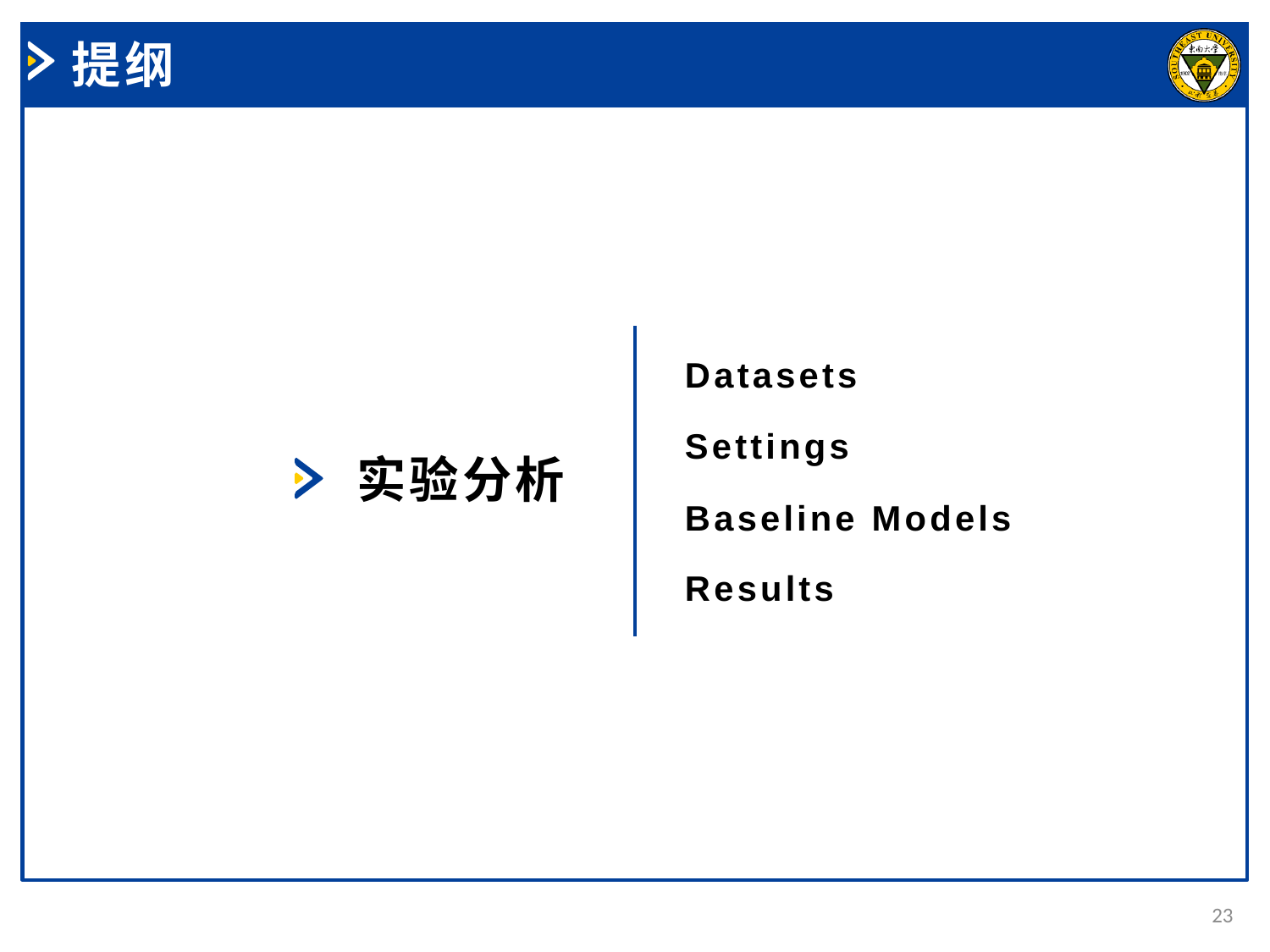

提纲
Datasets
Settings
实验分析

Baseline Models
Results
23